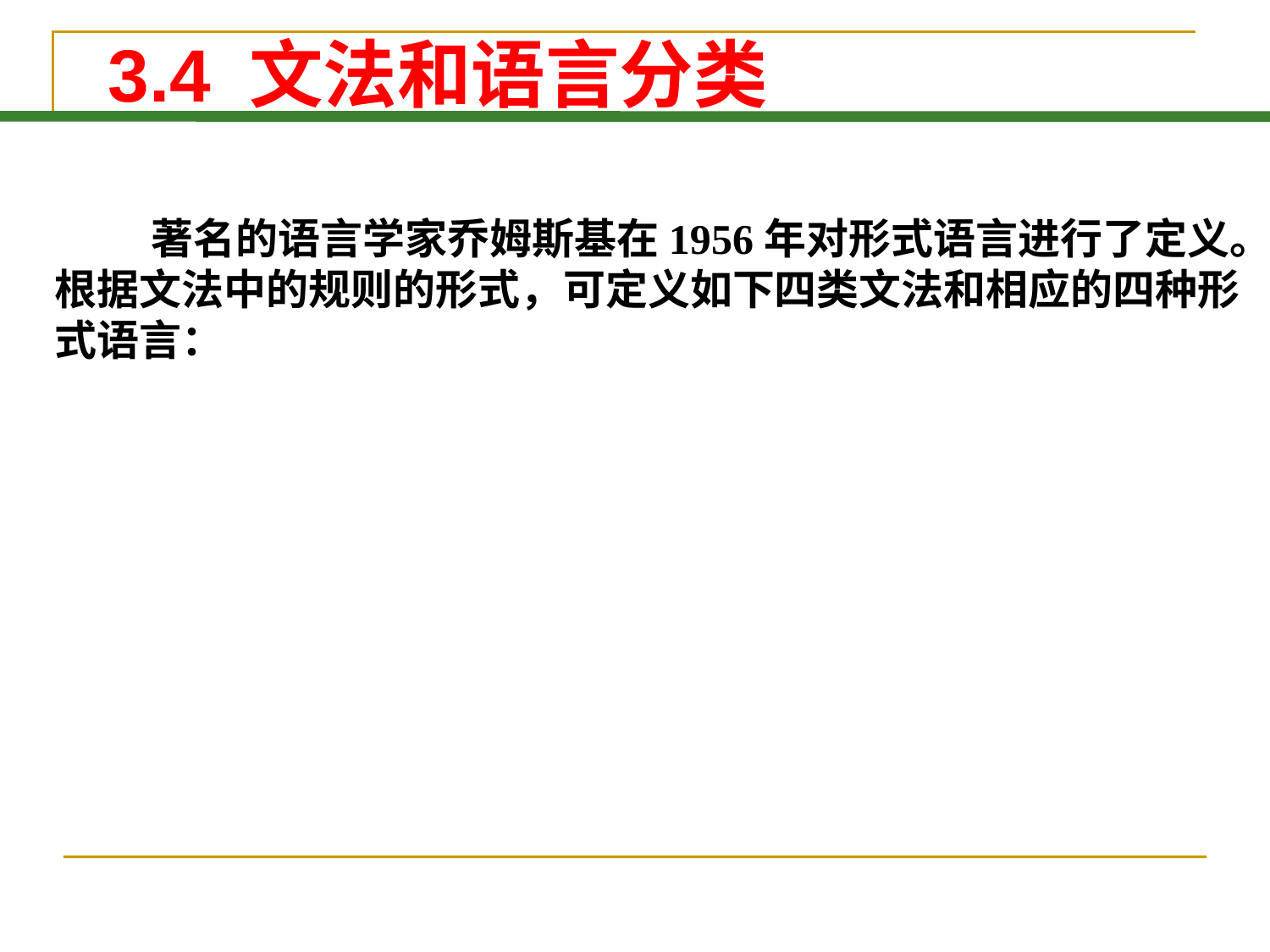

# 3.4 文法和语言分类

         著名的语言学家乔姆斯基在1956年对形式语言进行了定义。根据文法中的规则的形式，可定义如下四类文法和相应的四种形式语言：
52